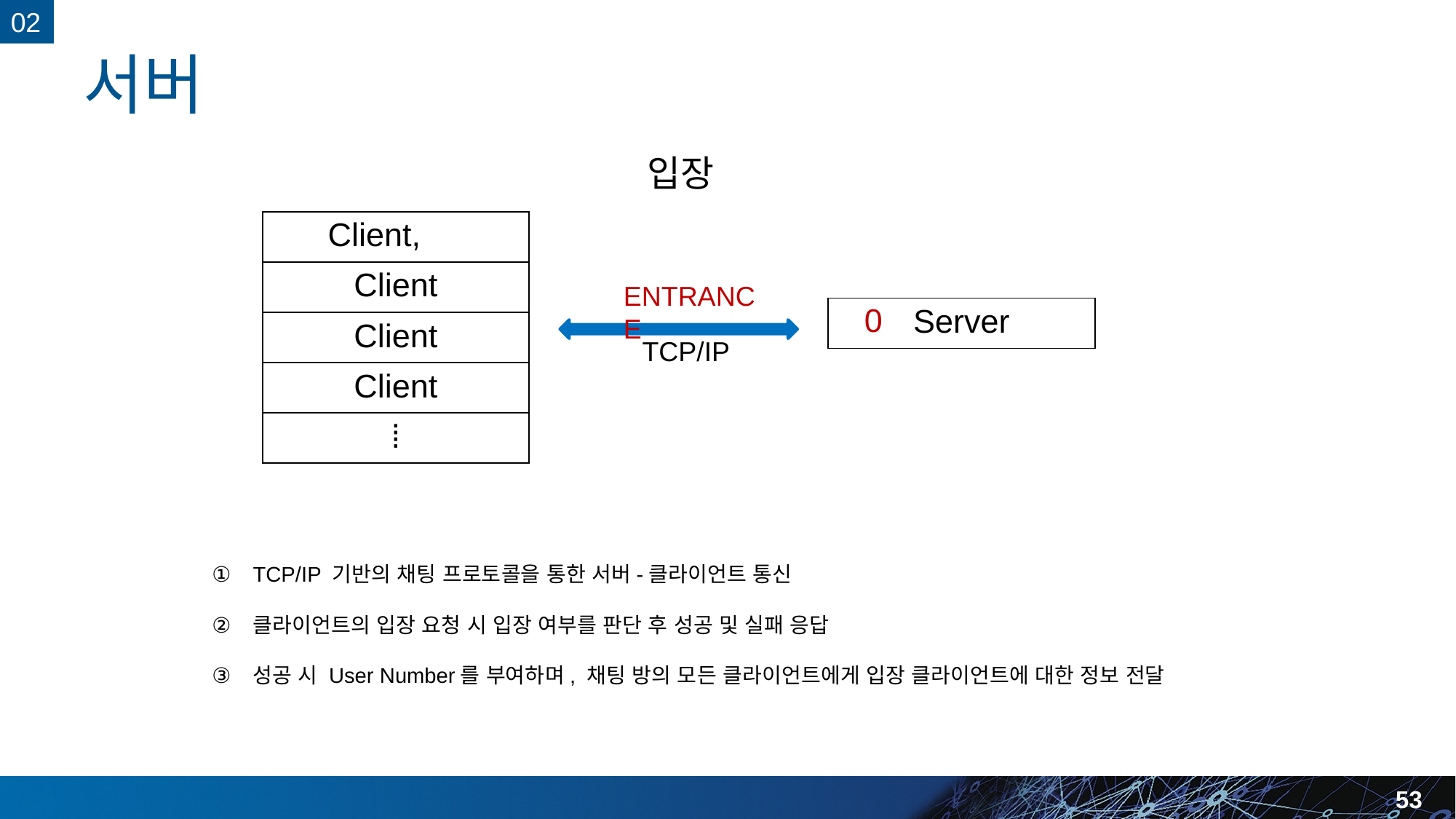

02
# 서버
입장
| Client, |
| --- |
| Client |
| Client |
| Client |
| ⁞ |

ENTRANCE
0
| Server |
| --- |

TCP/IP

TCP/IP 기반의 채팅 프로토콜을 통한 서버-클라이언트 통신

클라이언트의 입장 요청 시 입장 여부를 판단 후 성공 및 실패 응답

성공 시 User Number를 부여하며, 채팅 방의 모든 클라이언트에게 입장 클라이언트에 대한 정보 전달

53